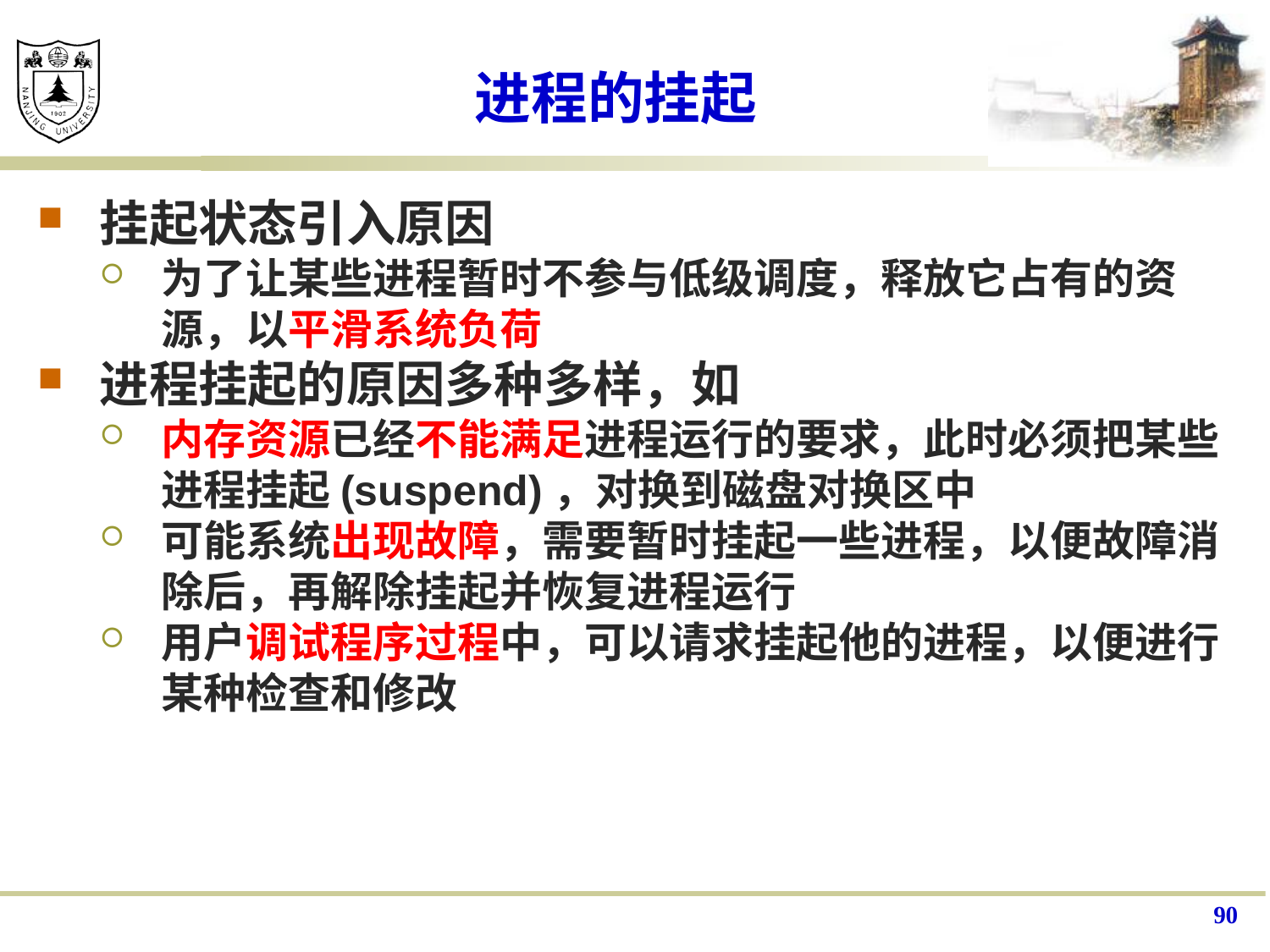

# 进程的挂起
挂起状态引入原因
为了让某些进程暂时不参与低级调度，释放它占有的资源，以平滑系统负荷
进程挂起的原因多种多样，如
内存资源已经不能满足进程运行的要求，此时必须把某些进程挂起(suspend)，对换到磁盘对换区中
可能系统出现故障，需要暂时挂起一些进程，以便故障消除后，再解除挂起并恢复进程运行
用户调试程序过程中，可以请求挂起他的进程，以便进行某种检查和修改

90